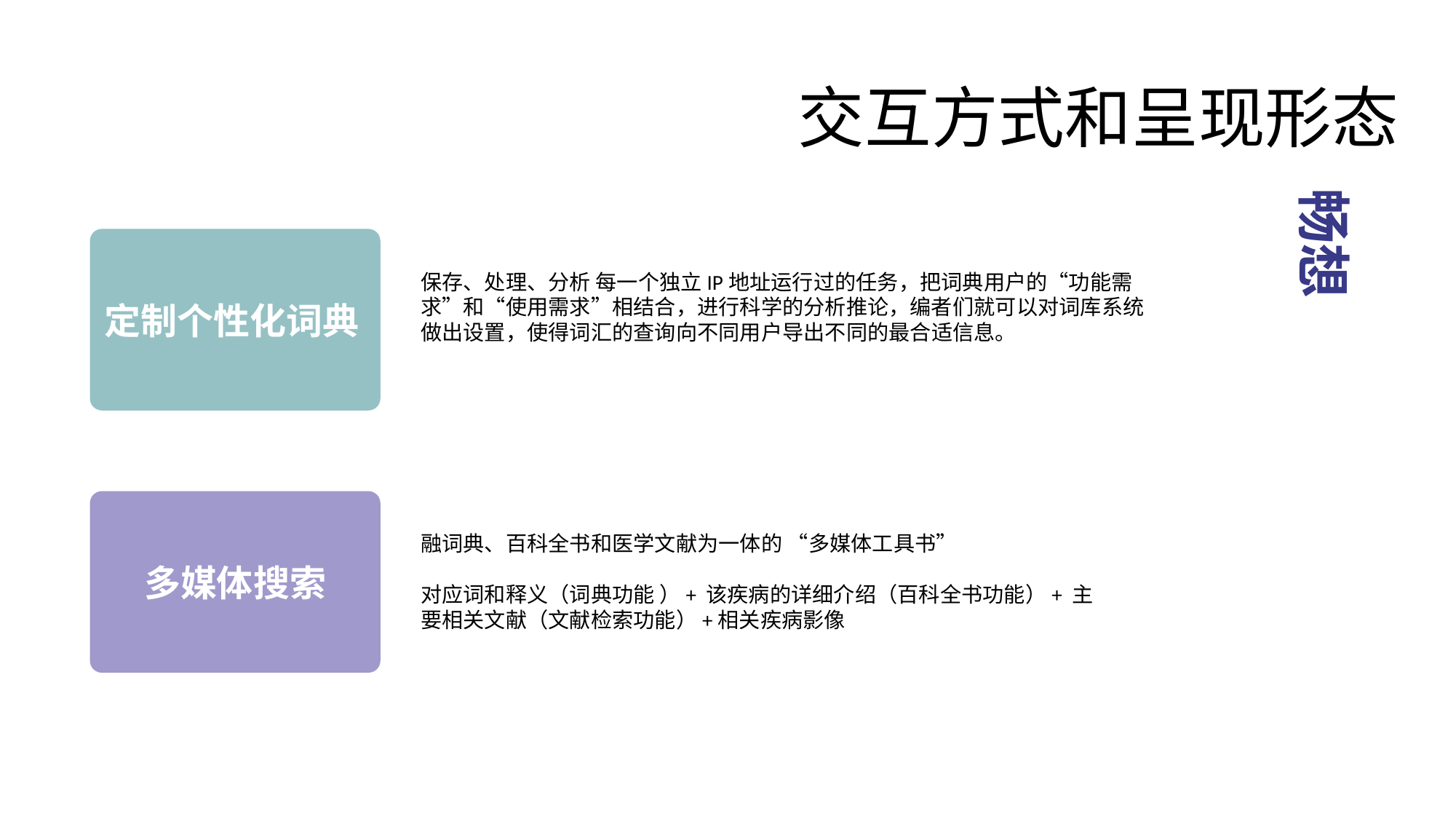

交互方式和呈现形态
畅想
定制个性化词典
保存、处理、分析 每一个独立IP地址运行过的任务，把词典用户的“功能需求”和“使用需求”相结合，进行科学的分析推论，编者们就可以对词库系统做出设置，使得词汇的查询向不同用户导出不同的最合适信息。
多媒体搜索
融词典、百科全书和医学文献为一体的 “多媒体工具书”

对应词和释义（词典功能 ）+ 该疾病的详细介绍（百科全书功能）+ 主要相关文献（文献检索功能）+相关疾病影像